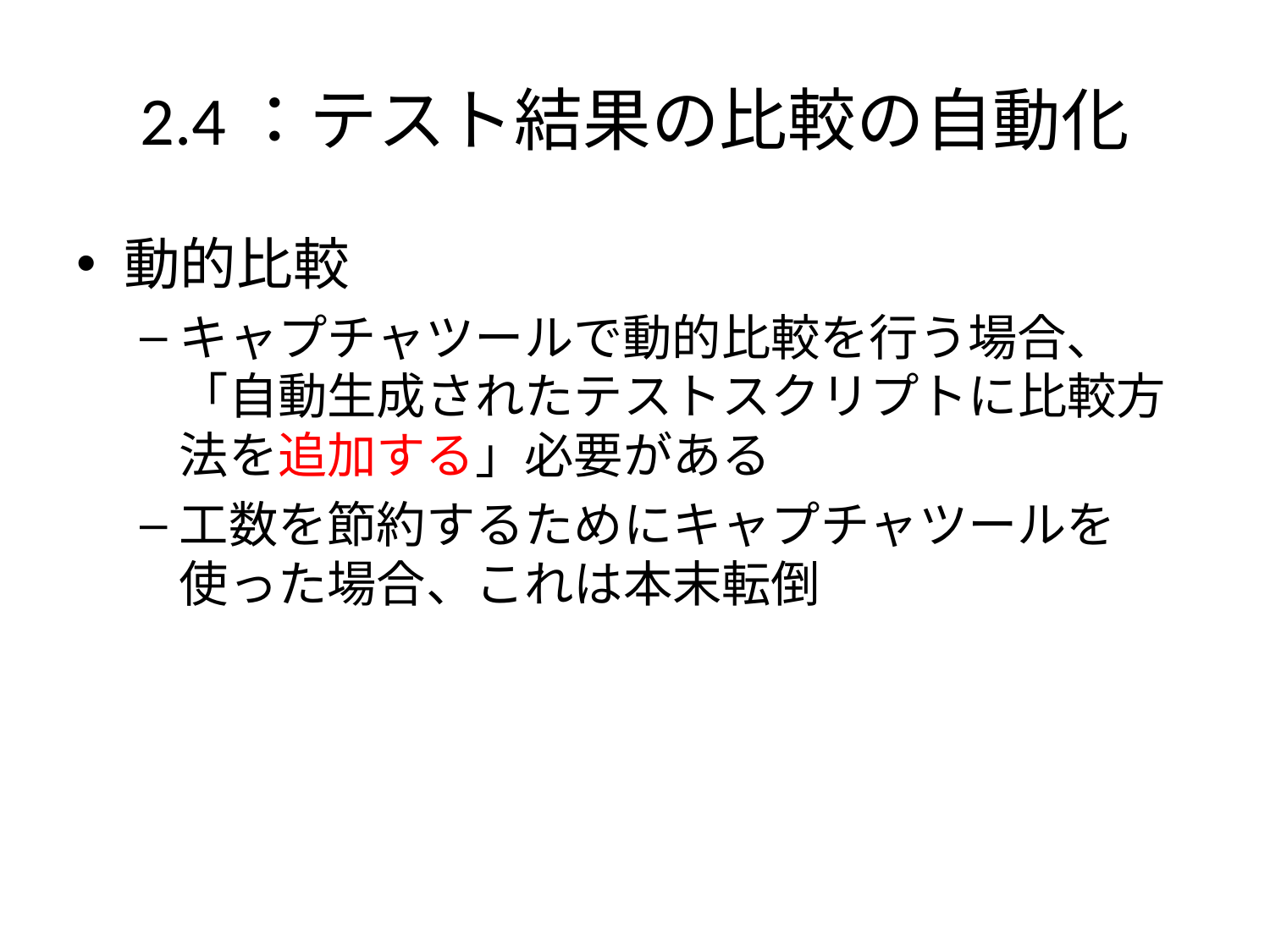

# 2.4：テスト結果の比較の自動化
動的比較
キャプチャツールで動的比較を行う場合、「自動生成されたテストスクリプトに比較方法を追加する」必要がある
工数を節約するためにキャプチャツールを使った場合、これは本末転倒